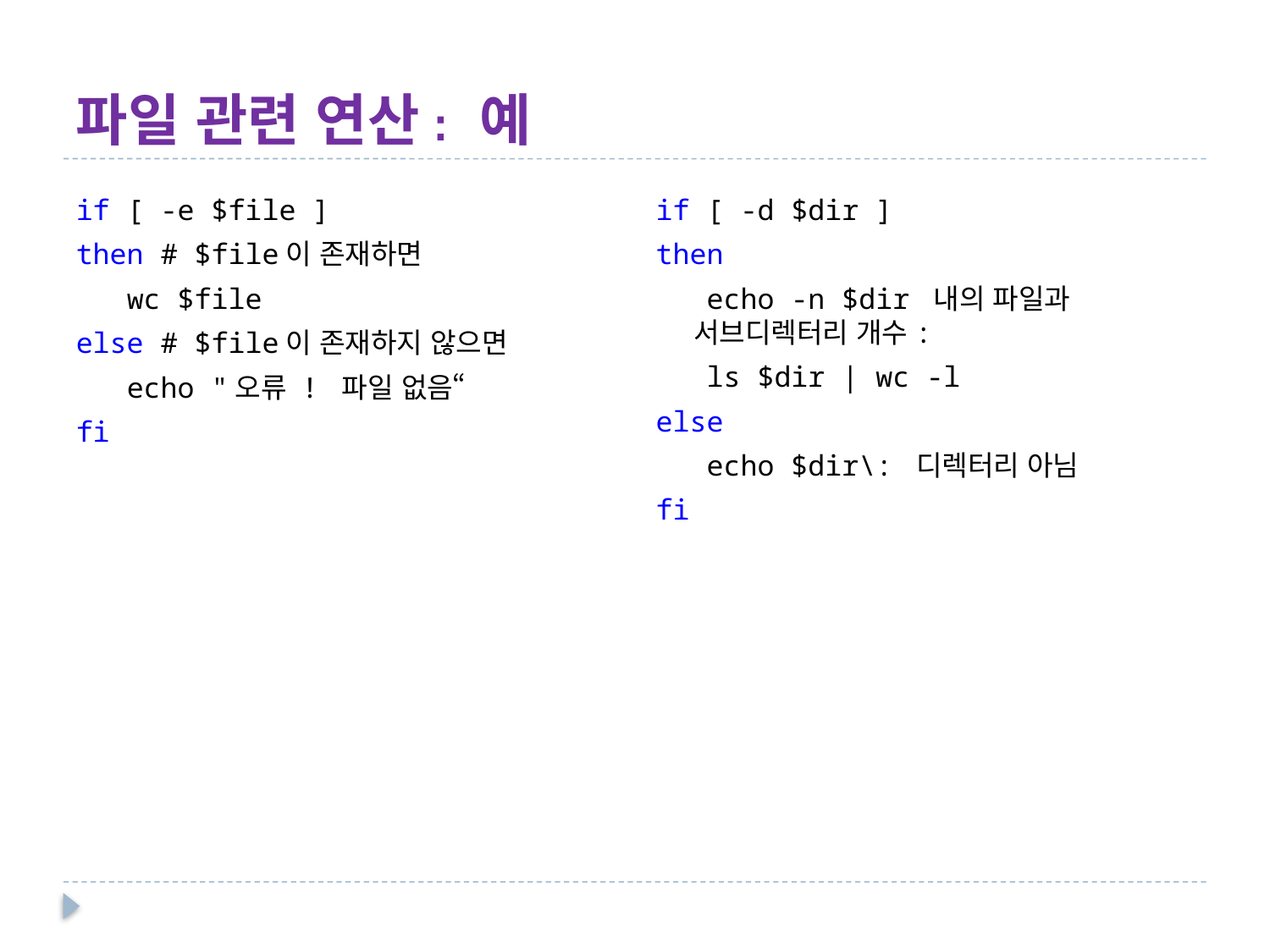

# 파일 관련 연산: 예
if [ -e $file ]
then # $file이 존재하면
   wc $file
else # $file이 존재하지 않으면
   echo "오류 ! 파일 없음“
fi

if [ -d $dir ]
then
   echo -n $dir 내의 파일과 서브디렉터리 개수:
   ls $dir | wc -l
else
   echo $dir\: 디렉터리 아님
fi